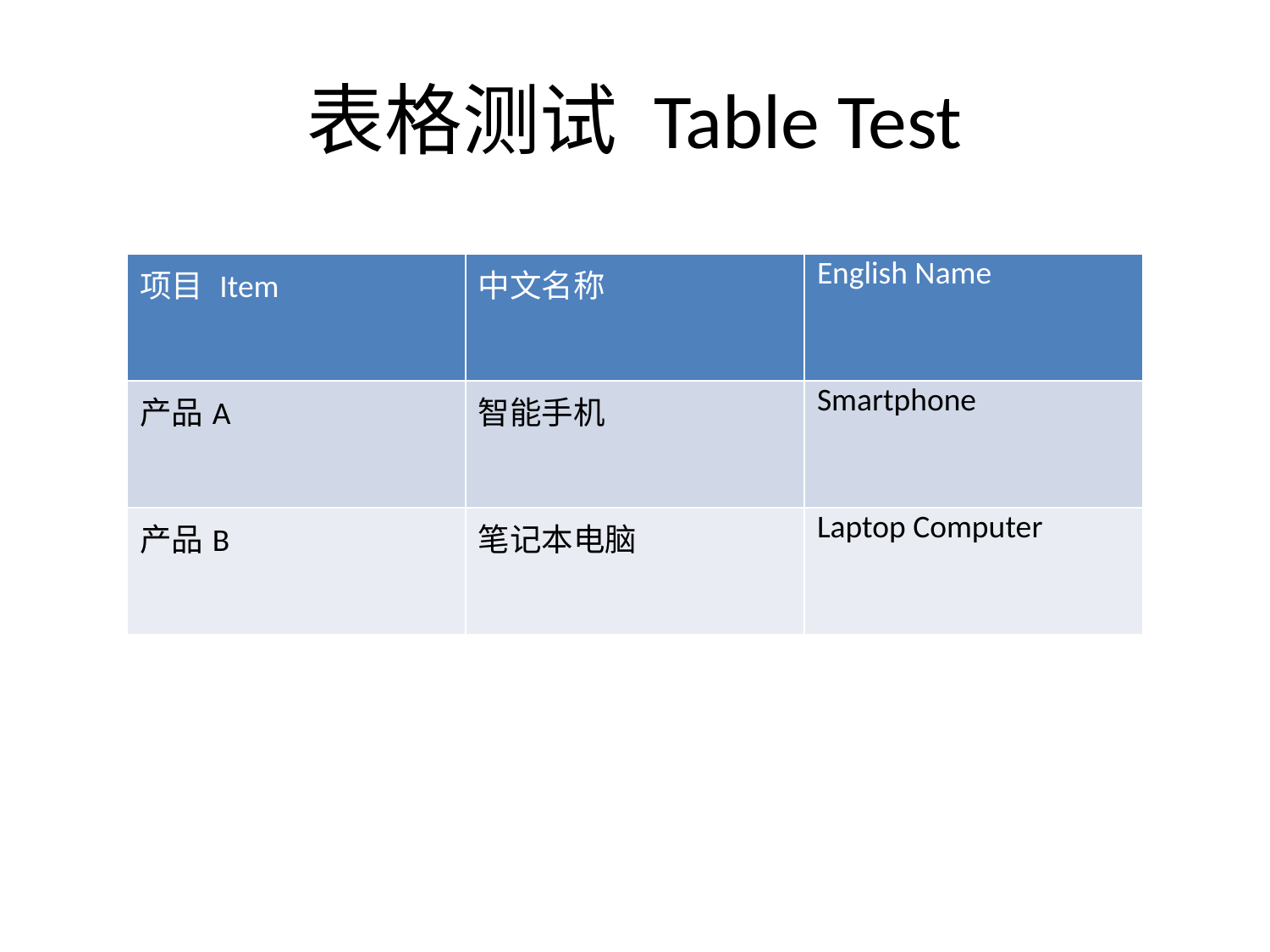

# 表格测试 Table Test
| 项目 Item | 中文名称 | English Name |
| --- | --- | --- |
| 产品A | 智能手机 | Smartphone |
| 产品B | 笔记本电脑 | Laptop Computer |